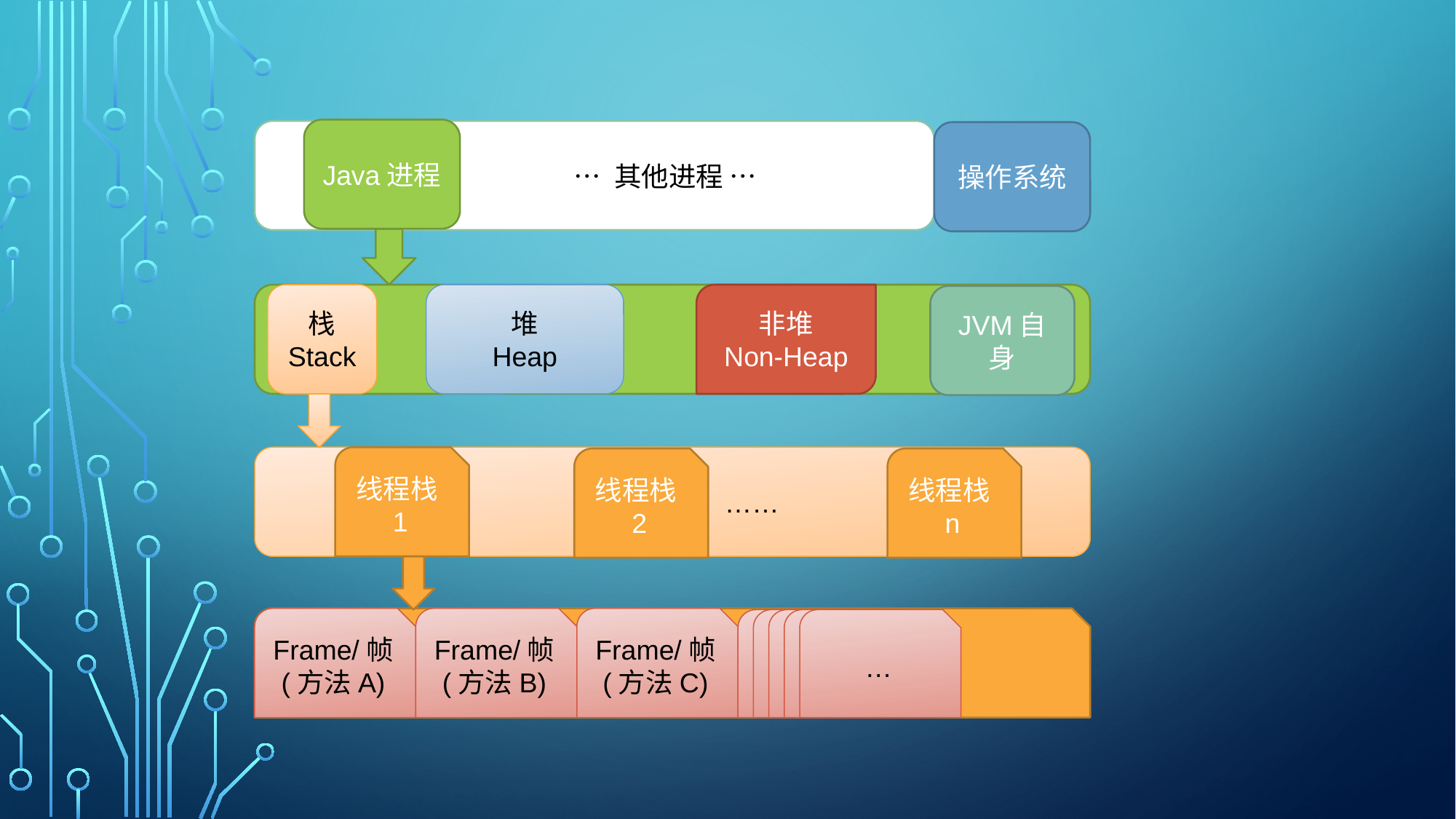

Java进程
                       … 其他进程 …
操作系统

栈
Stack

堆
Heap
非堆
Non-Heap
JVM自身

                     ……
线程栈1
线程栈2
线程栈n

Frame/帧
(方法A)

Frame/帧
(方法B)
Frame/帧
(方法C)
…
…
…
…
…